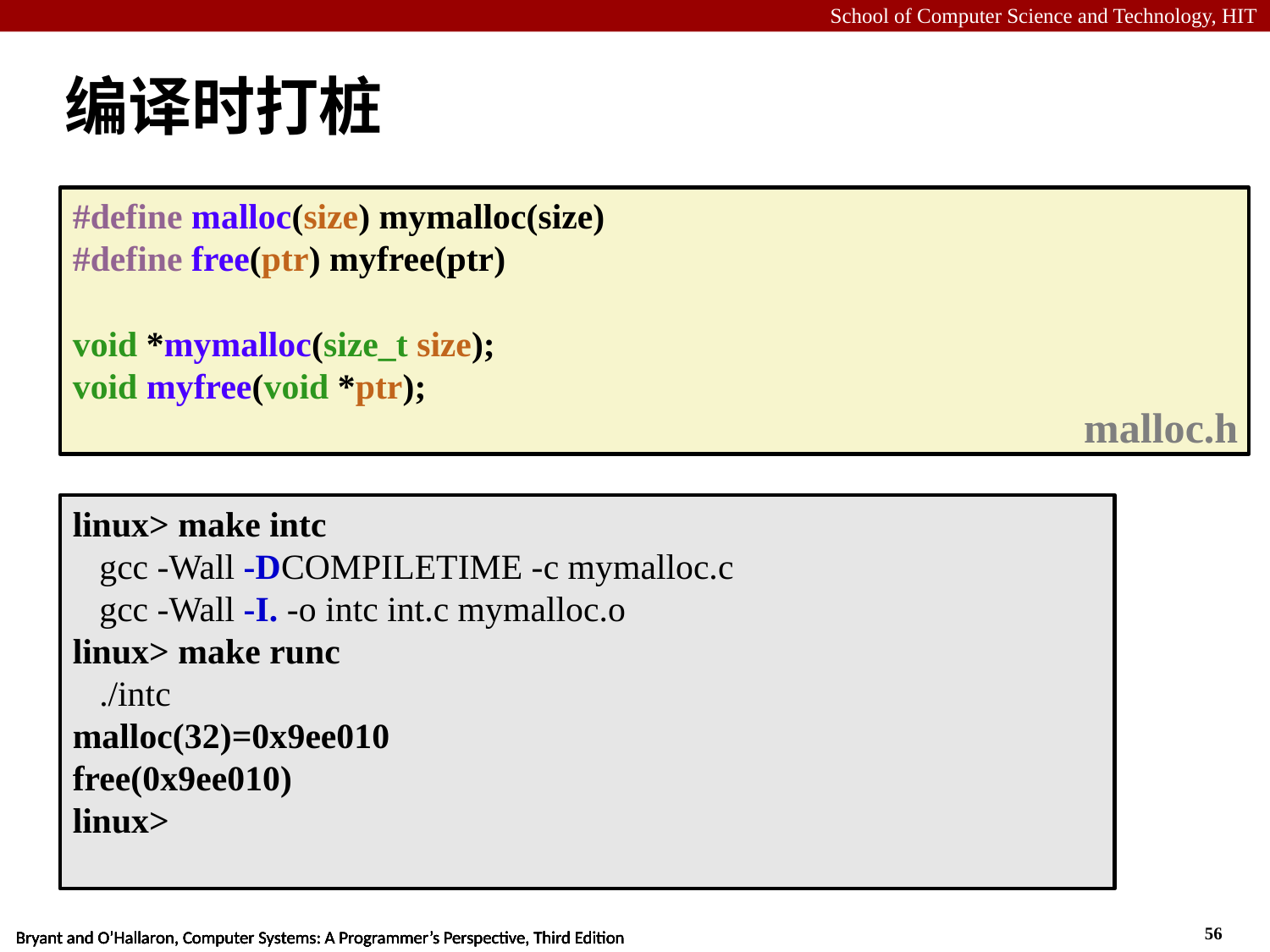

# 编译时打桩
#define malloc(size) mymalloc(size)
#define free(ptr) myfree(ptr)

void *mymalloc(size_t size);
void myfree(void *ptr);

malloc.h

linux> make intc
   gcc -Wall -DCOMPILETIME -c mymalloc.c
   gcc -Wall -I. -o intc int.c mymalloc.o
linux> make runc
   ./intc
malloc(32)=0x9ee010
free(0x9ee010)
linux>